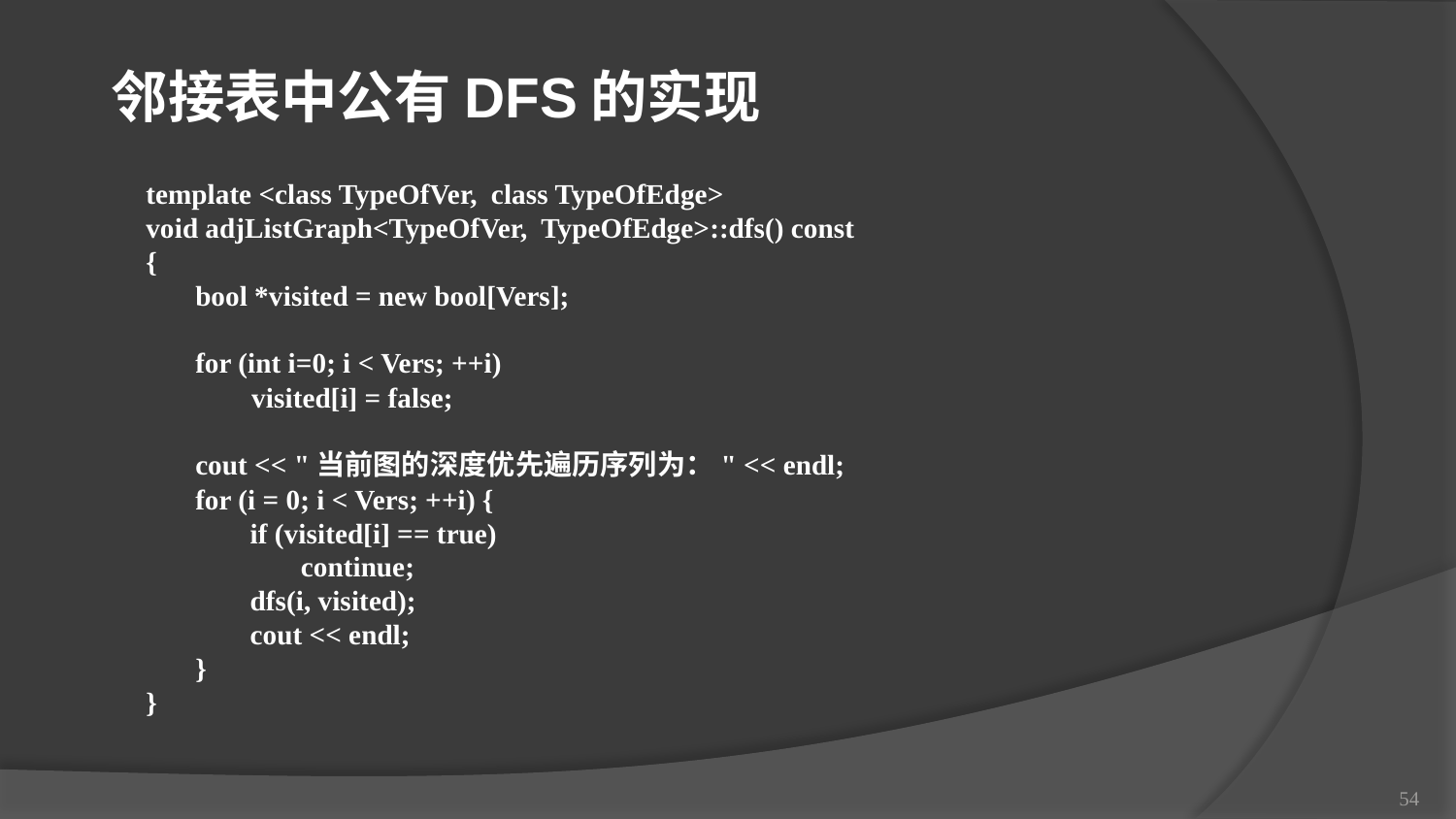

邻接表中公有DFS的实现
template <class TypeOfVer,  class TypeOfEdge>
void adjListGraph<TypeOfVer,  TypeOfEdge>::dfs() const
{
       bool *visited = new bool[Vers];

       for (int i=0; i < Vers; ++i)
               visited[i] = false;

       cout << "当前图的深度优先遍历序列为：" << endl;
       for (i = 0; i < Vers; ++i) {
	 if (visited[i] == true)
                      continue;
	 dfs(i, visited);
	 cout << endl;
       }
}
54